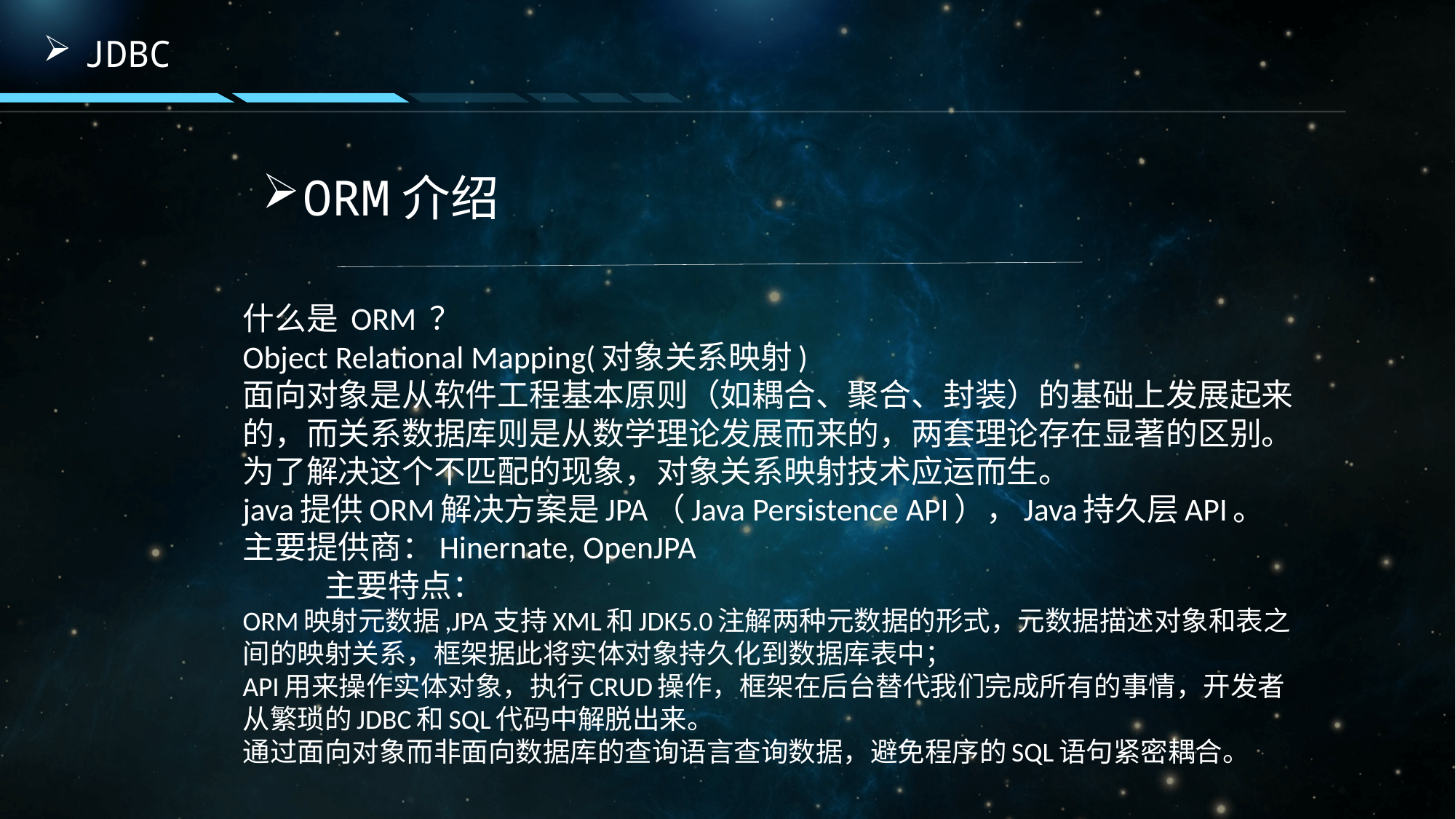

JDBC

ORM介绍
什么是 ORM ？
Object Relational Mapping(对象关系映射)
面向对象是从软件工程基本原则（如耦合、聚合、封装）的基础上发展起来的，而关系数据库则是从数学理论发展而来的，两套理论存在显著的区别。为了解决这个不匹配的现象，对象关系映射技术应运而生。
java提供ORM解决方案是JPA（Java Persistence API），Java持久层API。
主要提供商：Hinernate, OpenJPA
	主要特点：
ORM映射元数据,JPA支持XML和JDK5.0注解两种元数据的形式，元数据描述对象和表之间的映射关系，框架据此将实体对象持久化到数据库表中；
API用来操作实体对象，执行CRUD操作，框架在后台替代我们完成所有的事情，开发者从繁琐的JDBC和SQL代码中解脱出来。
通过面向对象而非面向数据库的查询语言查询数据，避免程序的SQL语句紧密耦合。